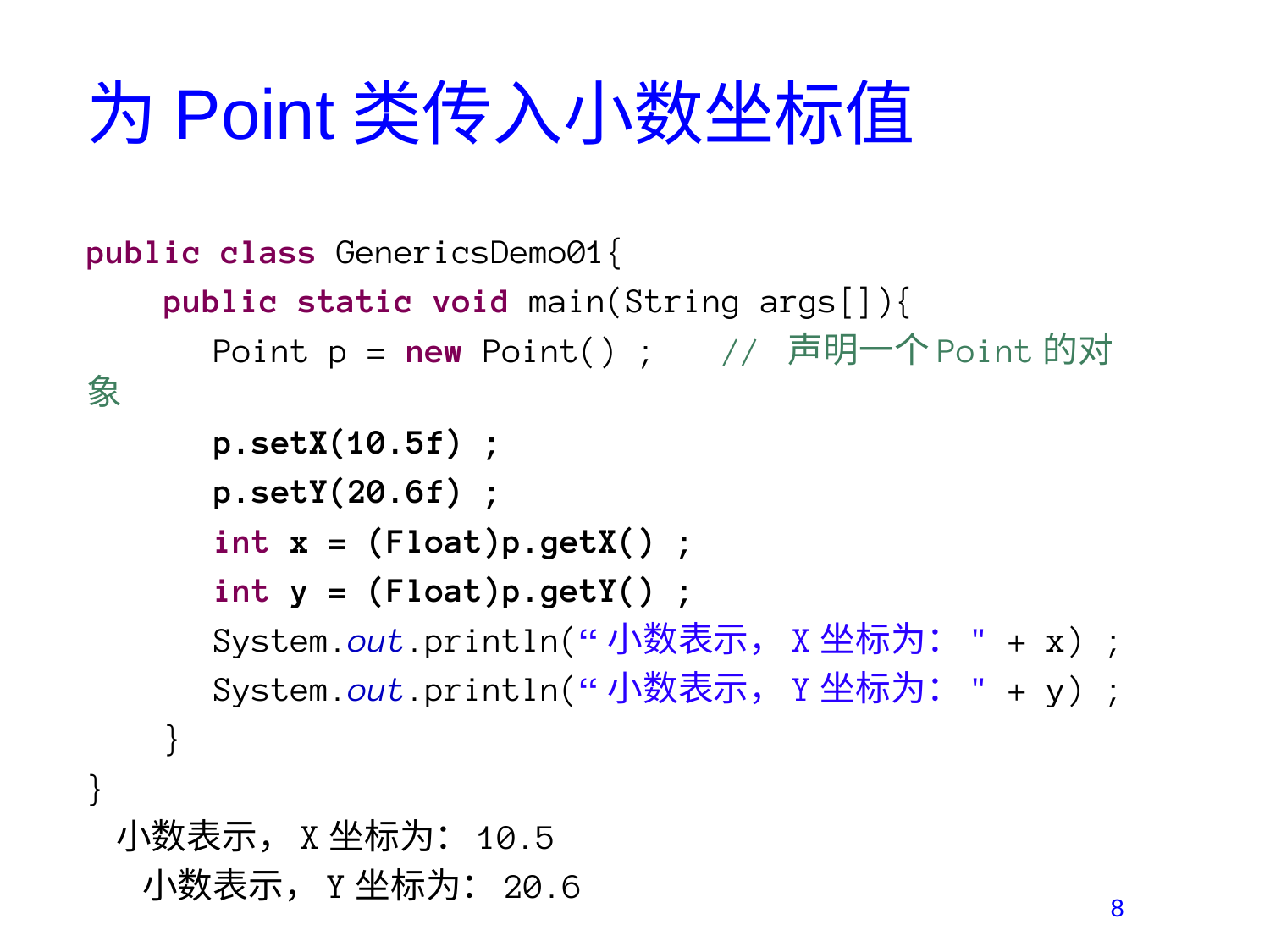

# 为Point类传入小数坐标值
public class GenericsDemo01{
    public static void main(String args[]){
	Point p = new Point() ;	// 声明一个Point的对象
	p.setX(10.5f) ;
	p.setY(20.6f) ;
	int x = (Float)p.getX() ;
	int y = (Float)p.getY() ;
	System.out.println(“小数表示，X坐标为：" + x) ;
	System.out.println(“小数表示，Y坐标为：" + y) ;
    }
}
   小数表示，X坐标为：10.5
小数表示，Y坐标为：20.6

8